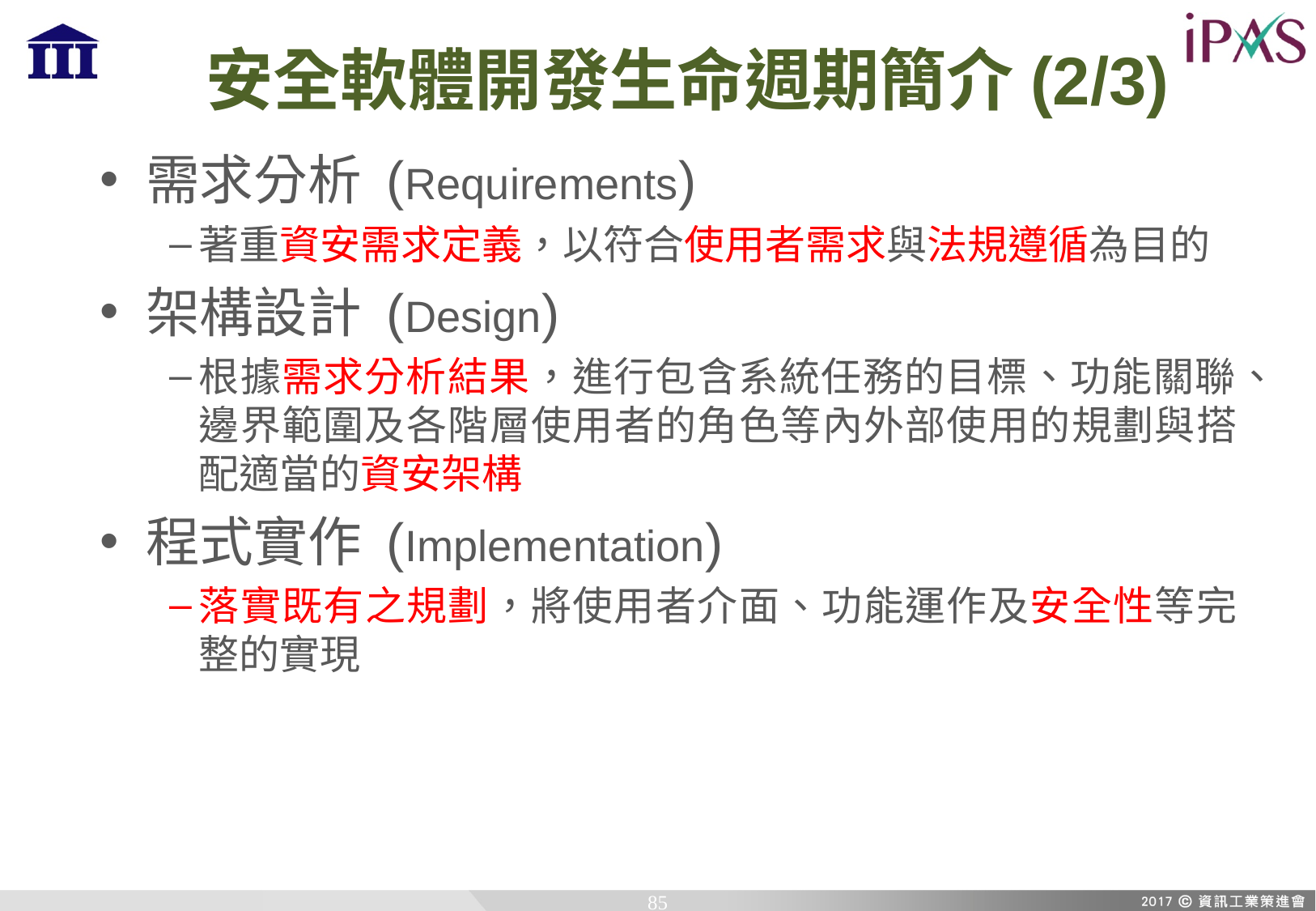

# 安全軟體開發生命週期簡介(2/3)
需求分析 (Requirements)
著重資安需求定義，以符合使用者需求與法規遵循為目的
架構設計 (Design)
根據需求分析結果，進行包含系統任務的目標、功能關聯、邊界範圍及各階層使用者的角色等內外部使用的規劃與搭配適當的資安架構
程式實作 (Implementation)
落實既有之規劃，將使用者介面、功能運作及安全性等完整的實現

85